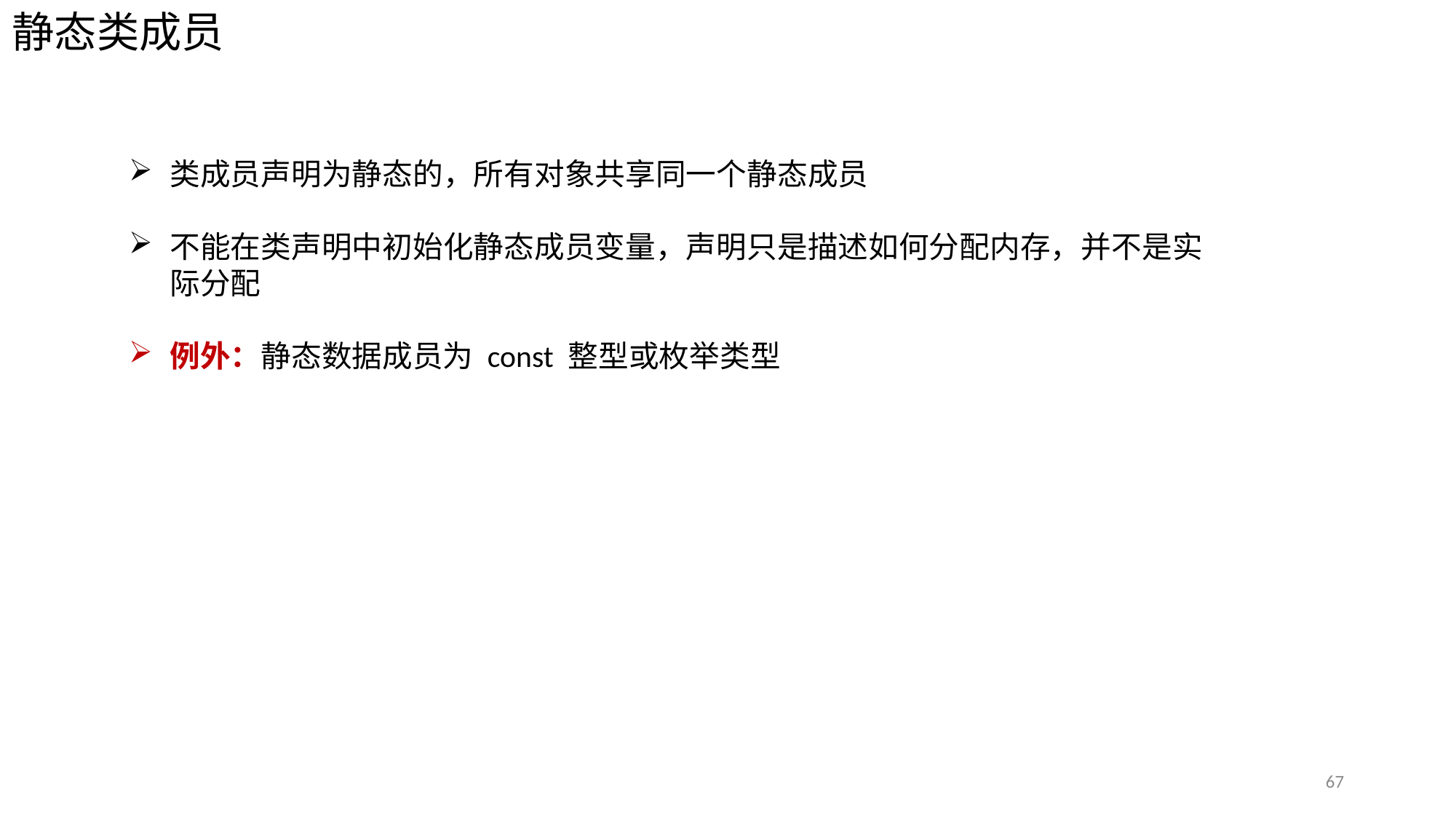

静态类成员
类成员声明为静态的，所有对象共享同一个静态成员

不能在类声明中初始化静态成员变量，声明只是描述如何分配内存，并不是实际分配

例外：静态数据成员为 const 整型或枚举类型
67